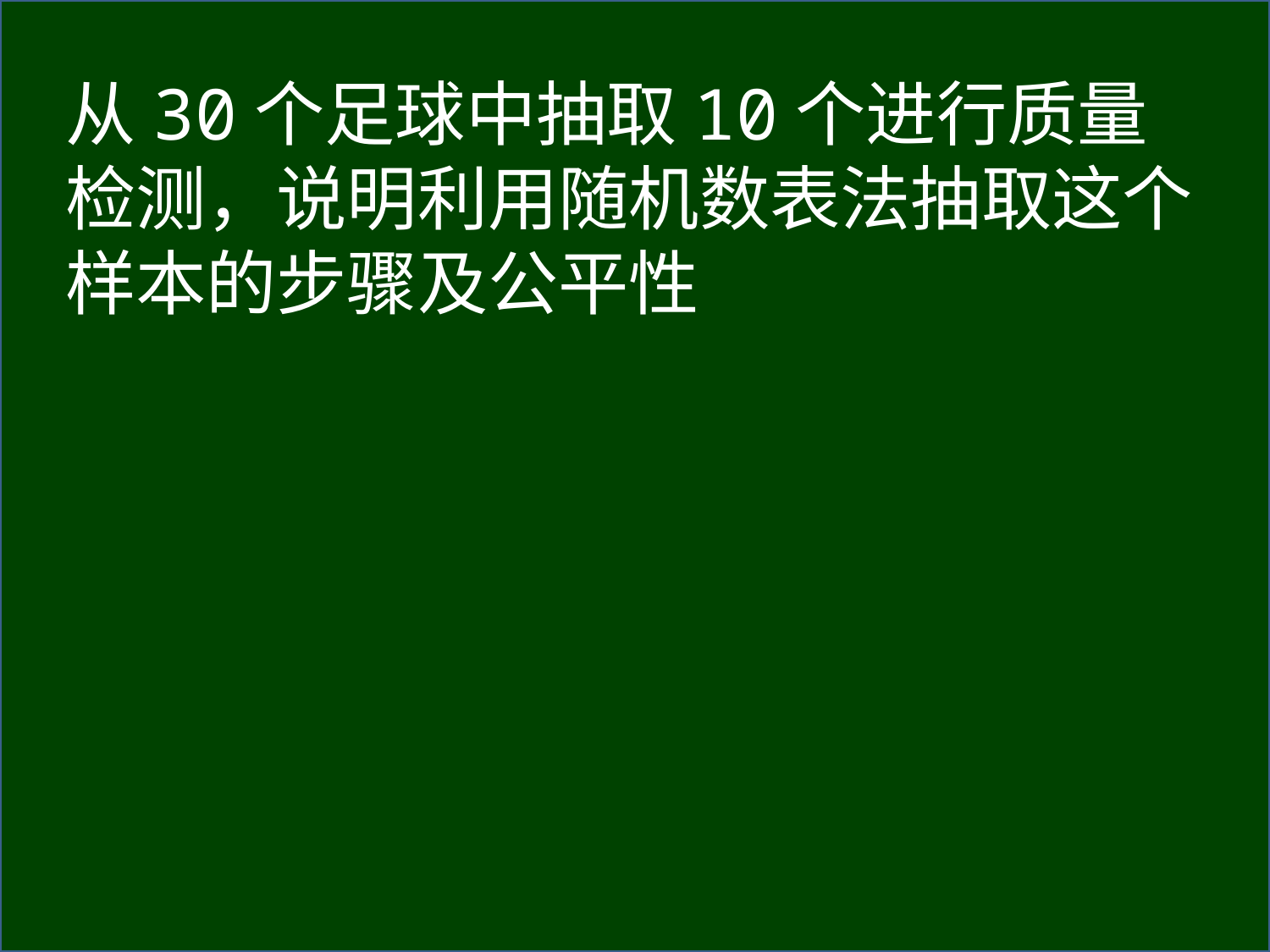

从30个足球中抽取10个进行质量检测，说明利用随机数表法抽取这个样本的步骤及公平性